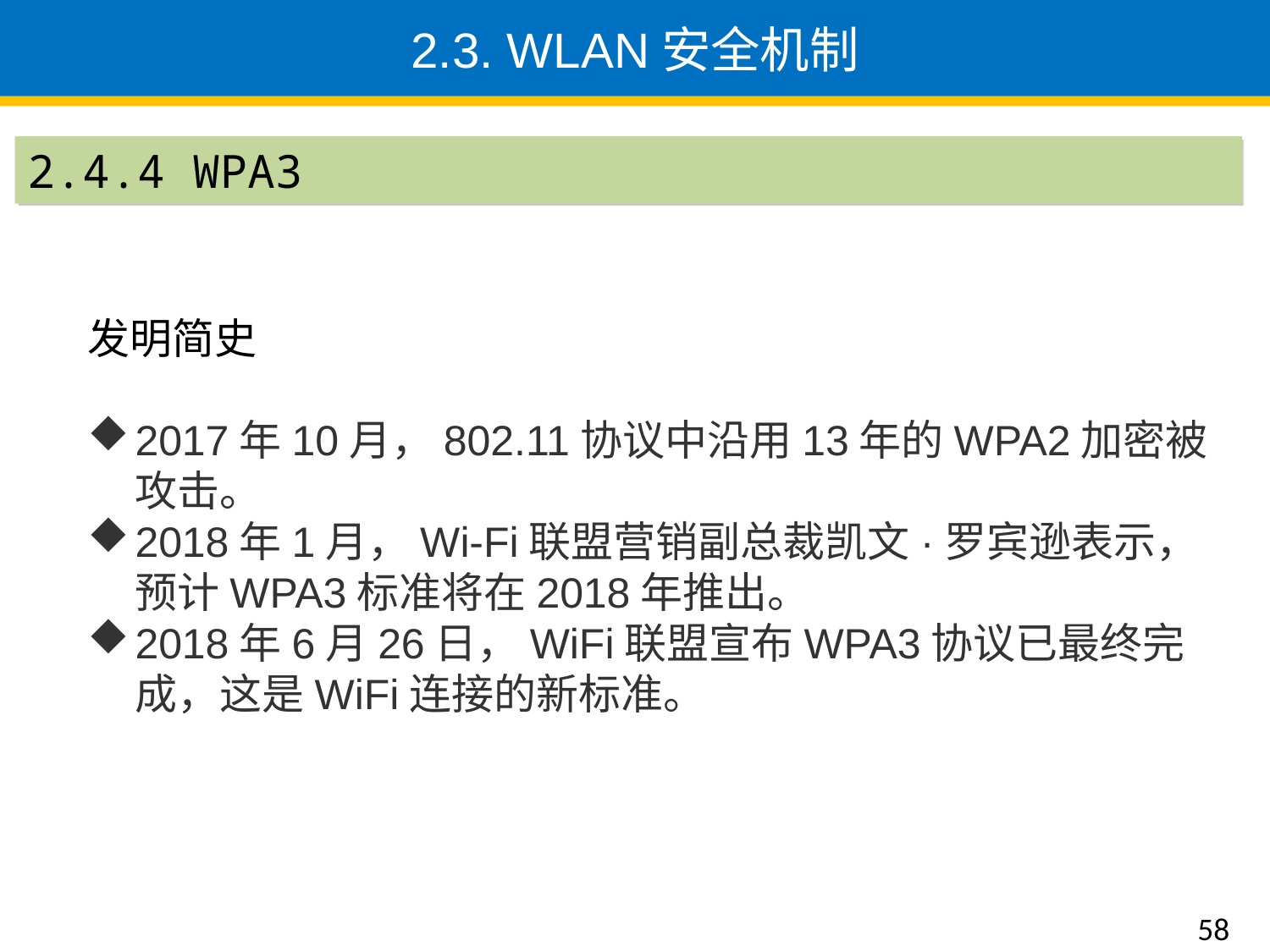

# 2.3. WLAN安全机制
2.4.4 WPA3
发明简史

2017年10月，802.11协议中沿用13年的WPA2加密被攻击。
2018年1月，Wi-Fi联盟营销副总裁凯文·罗宾逊表示，预计WPA3标准将在2018年推出。
2018年6月26日，WiFi联盟宣布WPA3协议已最终完成，这是WiFi连接的新标准。
58